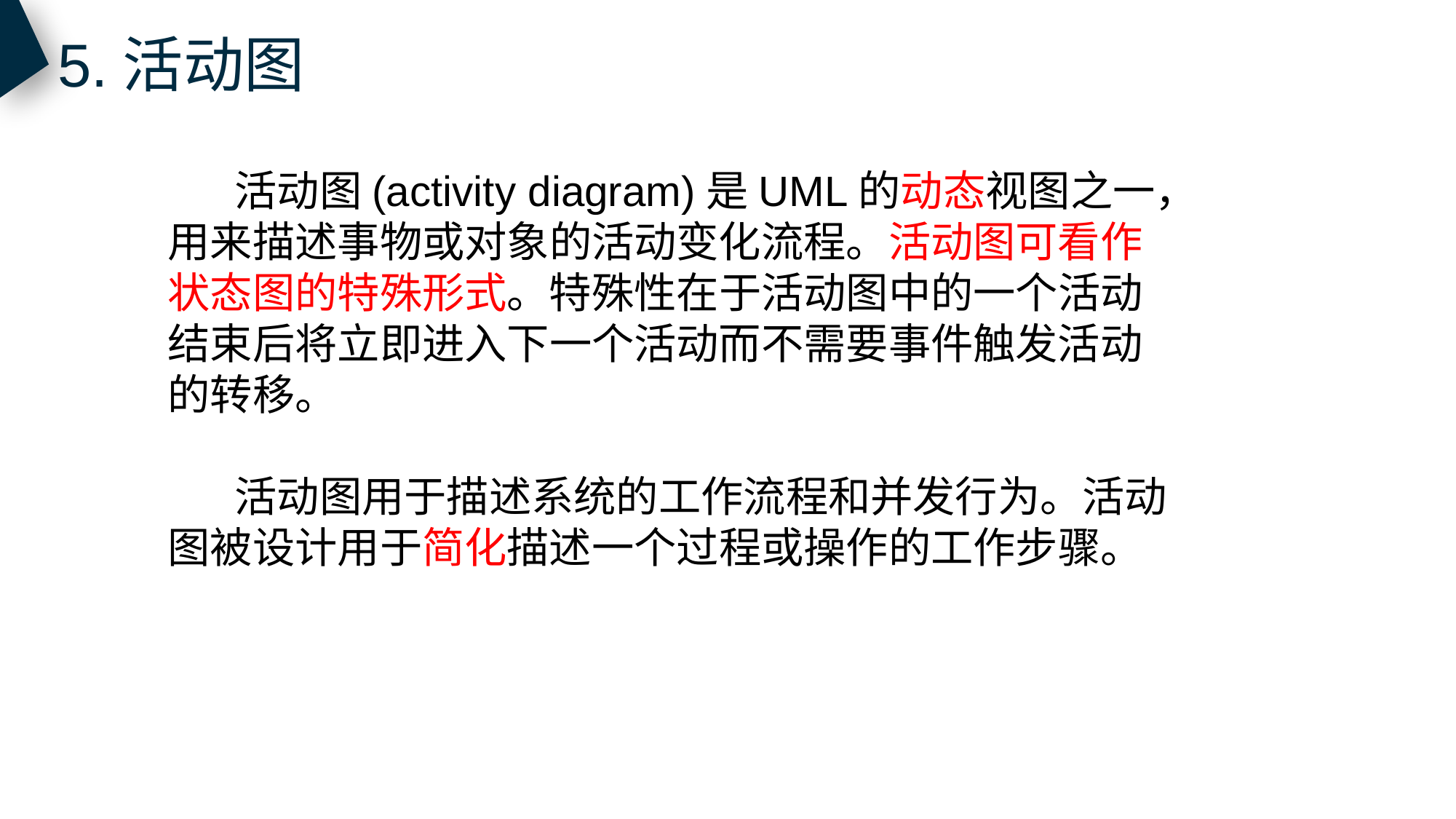

5.活动图
      活动图(activity diagram)是UML的动态视图之一，用来描述事物或对象的活动变化流程。活动图可看作状态图的特殊形式。特殊性在于活动图中的一个活动结束后将立即进入下一个活动而不需要事件触发活动的转移。

      活动图用于描述系统的工作流程和并发行为。活动图被设计用于简化描述一个过程或操作的工作步骤。